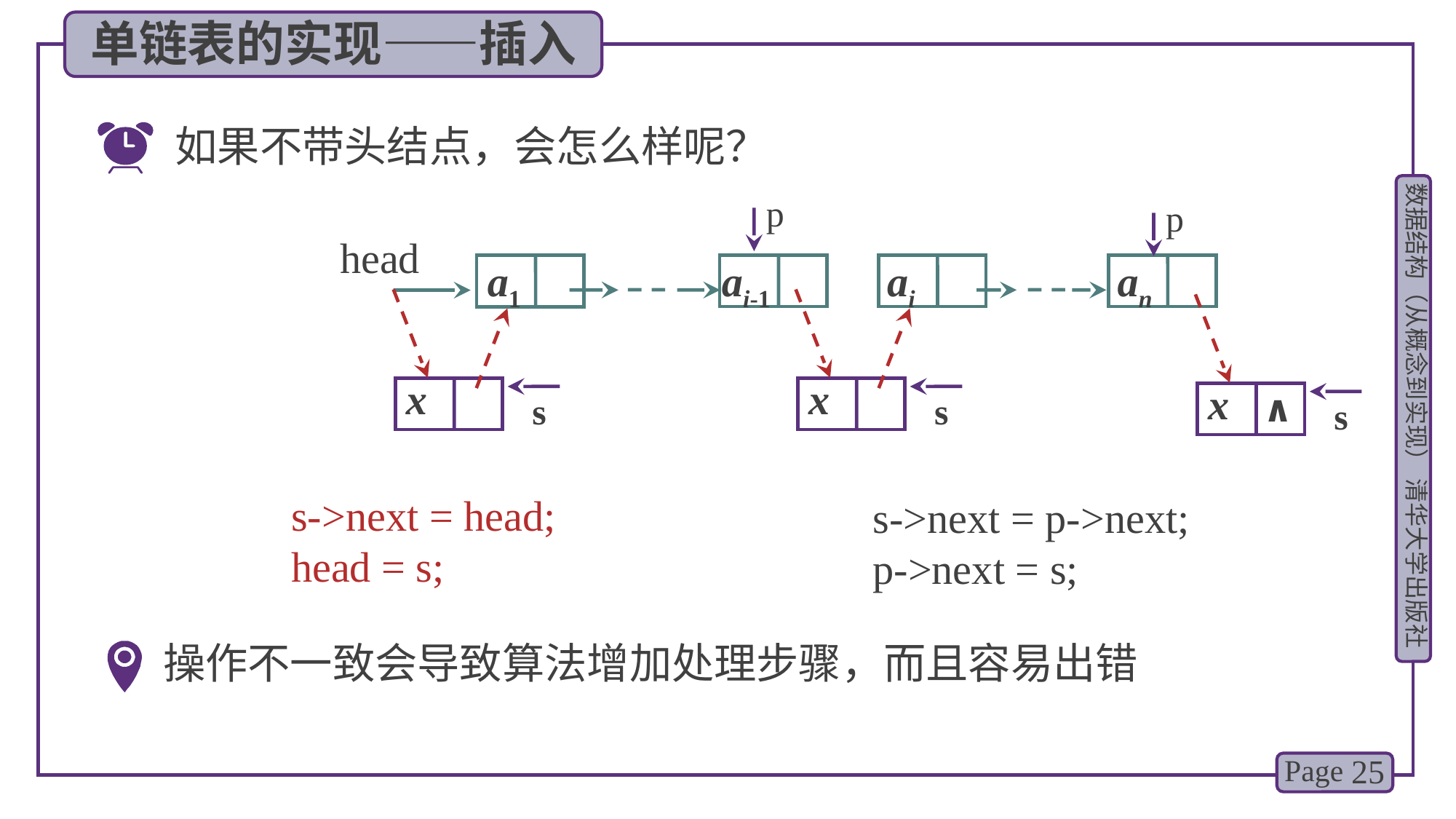

单链表的实现——插入

如果不带头结点，会怎么样呢？

p

p

head
ai-1

ai

an

a1

x

s
x

s
∧
x

s
s->next = head;
head = s;
s->next = p->next;
p->next = s;
操作不一致会导致算法增加处理步骤，而且容易出错